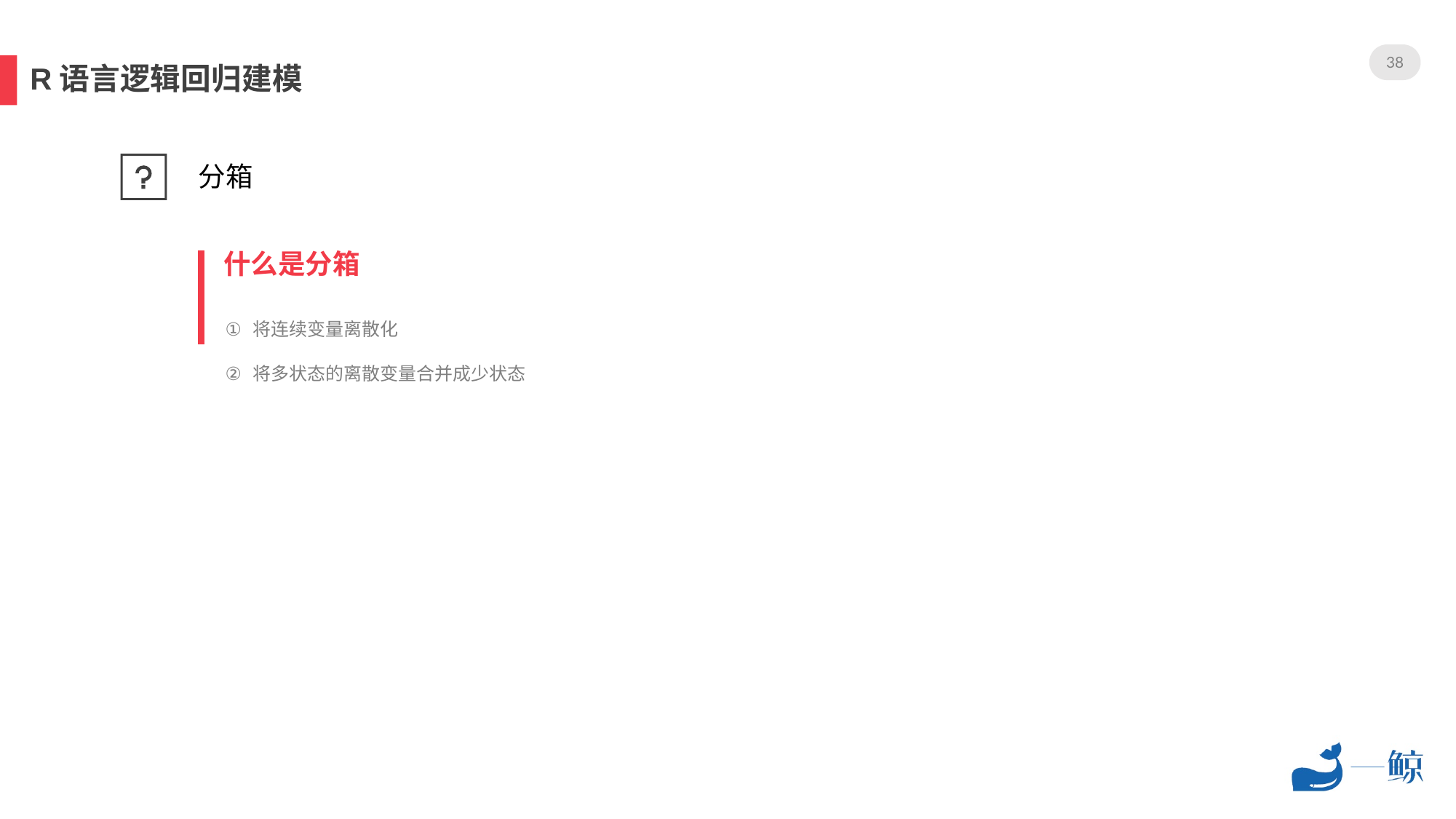

38
R语言逻辑回归建模

分箱
什么是分箱
将连续变量离散化
将多状态的离散变量合并成少状态